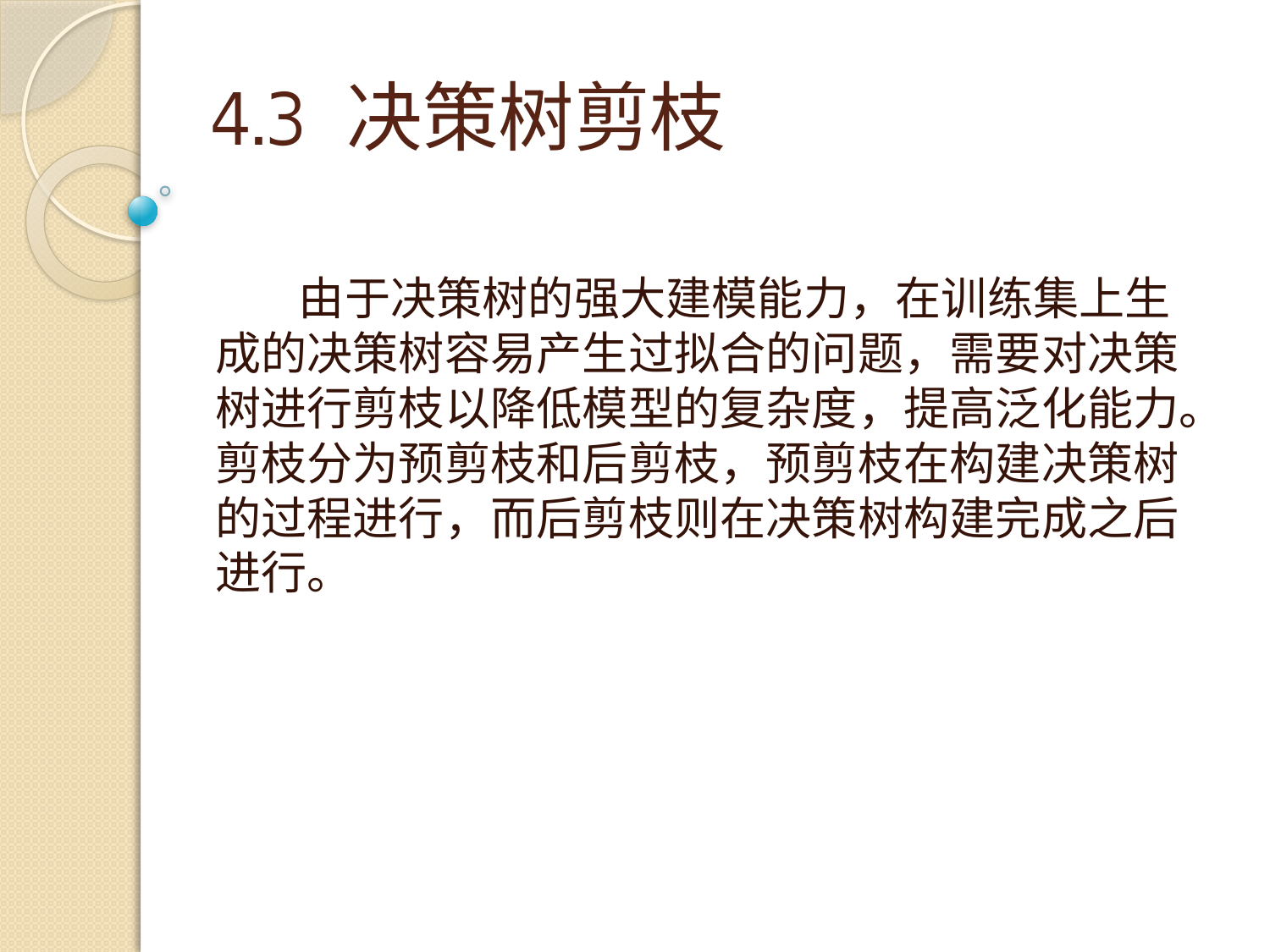

# 4.3 决策树剪枝
       由于决策树的强大建模能力，在训练集上生成的决策树容易产生过拟合的问题，需要对决策树进行剪枝以降低模型的复杂度，提高泛化能力。剪枝分为预剪枝和后剪枝，预剪枝在构建决策树的过程进行，而后剪枝则在决策树构建完成之后进行。